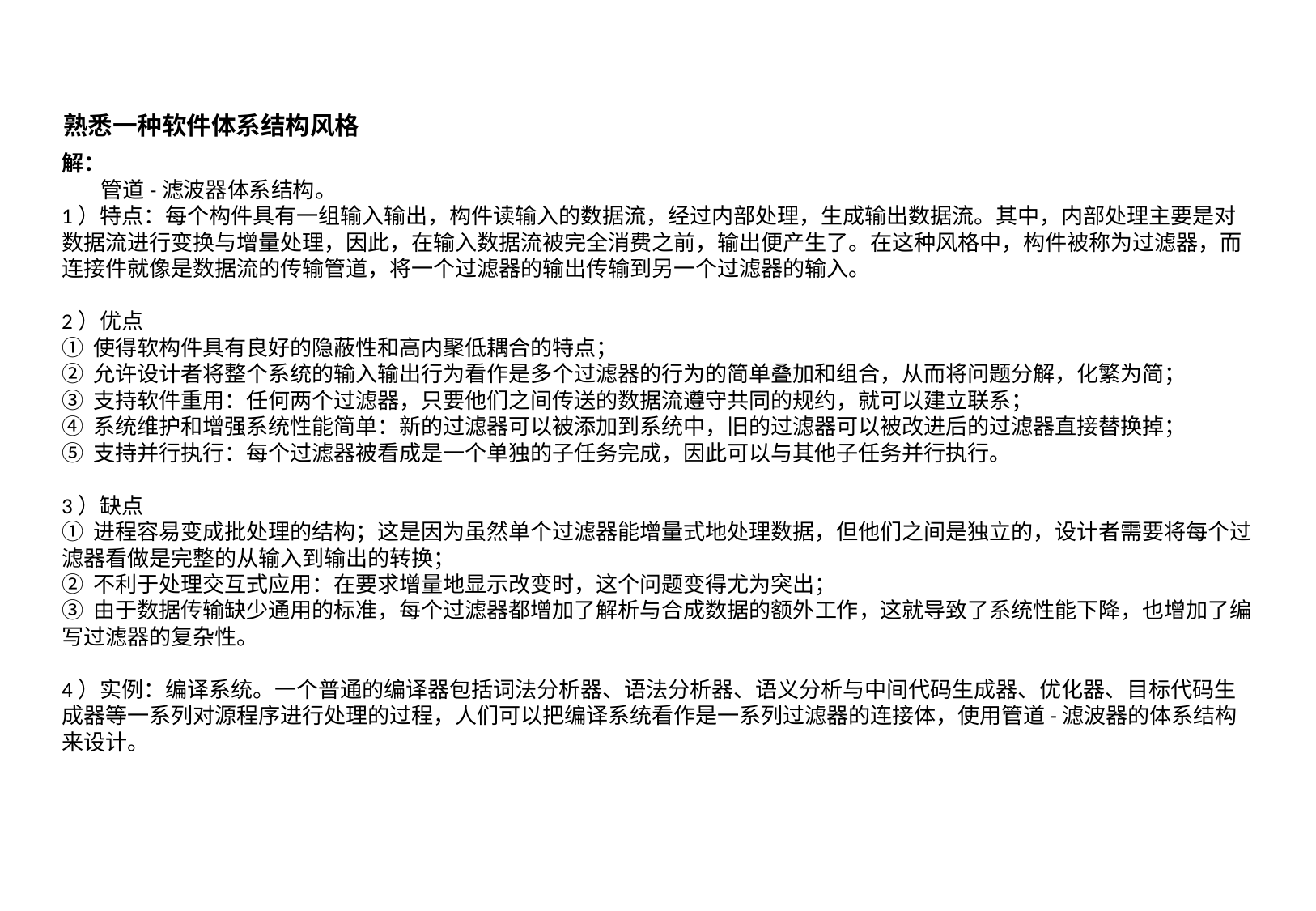

熟悉一种软件体系结构风格
解：
       管道-滤波器体系结构。
1）特点：每个构件具有一组输入输出，构件读输入的数据流，经过内部处理，生成输出数据流。其中，内部处理主要是对数据流进行变换与增量处理，因此，在输入数据流被完全消费之前，输出便产生了。在这种风格中，构件被称为过滤器，而连接件就像是数据流的传输管道，将一个过滤器的输出传输到另一个过滤器的输入。

2）优点
① 使得软构件具有良好的隐蔽性和高内聚低耦合的特点；
② 允许设计者将整个系统的输入输出行为看作是多个过滤器的行为的简单叠加和组合，从而将问题分解，化繁为简；
③ 支持软件重用：任何两个过滤器，只要他们之间传送的数据流遵守共同的规约，就可以建立联系；
④ 系统维护和增强系统性能简单：新的过滤器可以被添加到系统中，旧的过滤器可以被改进后的过滤器直接替换掉；
⑤ 支持并行执行：每个过滤器被看成是一个单独的子任务完成，因此可以与其他子任务并行执行。

3）缺点
① 进程容易变成批处理的结构；这是因为虽然单个过滤器能增量式地处理数据，但他们之间是独立的，设计者需要将每个过滤器看做是完整的从输入到输出的转换；
② 不利于处理交互式应用：在要求增量地显示改变时，这个问题变得尤为突出；
③ 由于数据传输缺少通用的标准，每个过滤器都增加了解析与合成数据的额外工作，这就导致了系统性能下降，也增加了编写过滤器的复杂性。

4）实例：编译系统。一个普通的编译器包括词法分析器、语法分析器、语义分析与中间代码生成器、优化器、目标代码生成器等一系列对源程序进行处理的过程，人们可以把编译系统看作是一系列过滤器的连接体，使用管道-滤波器的体系结构来设计。